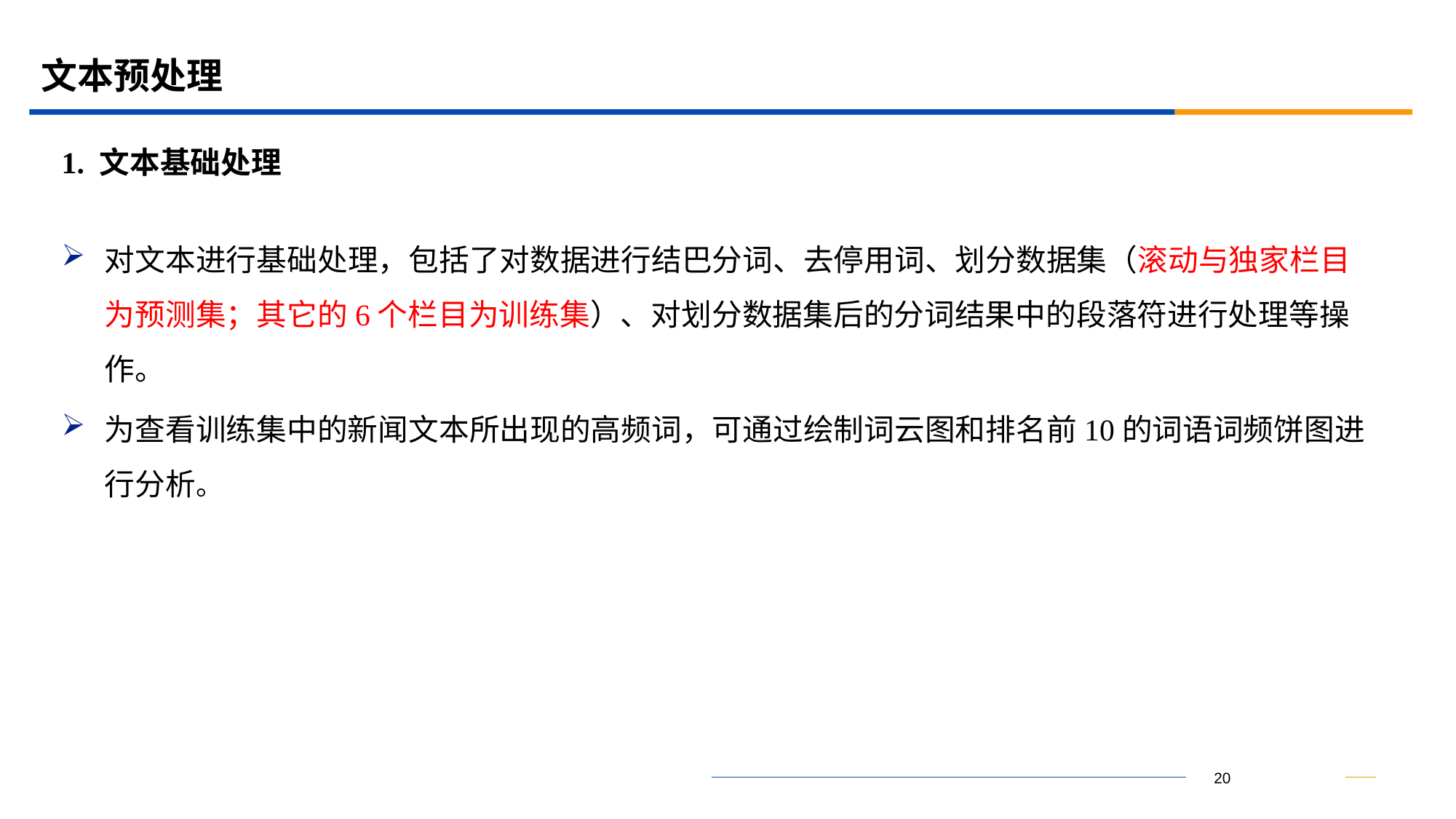

# 文本预处理
1. 文本基础处理
对文本进行基础处理，包括了对数据进行结巴分词、去停用词、划分数据集（滚动与独家栏目为预测集；其它的6个栏目为训练集）、对划分数据集后的分词结果中的段落符进行处理等操作。
为查看训练集中的新闻文本所出现的高频词，可通过绘制词云图和排名前10的词语词频饼图进行分析。